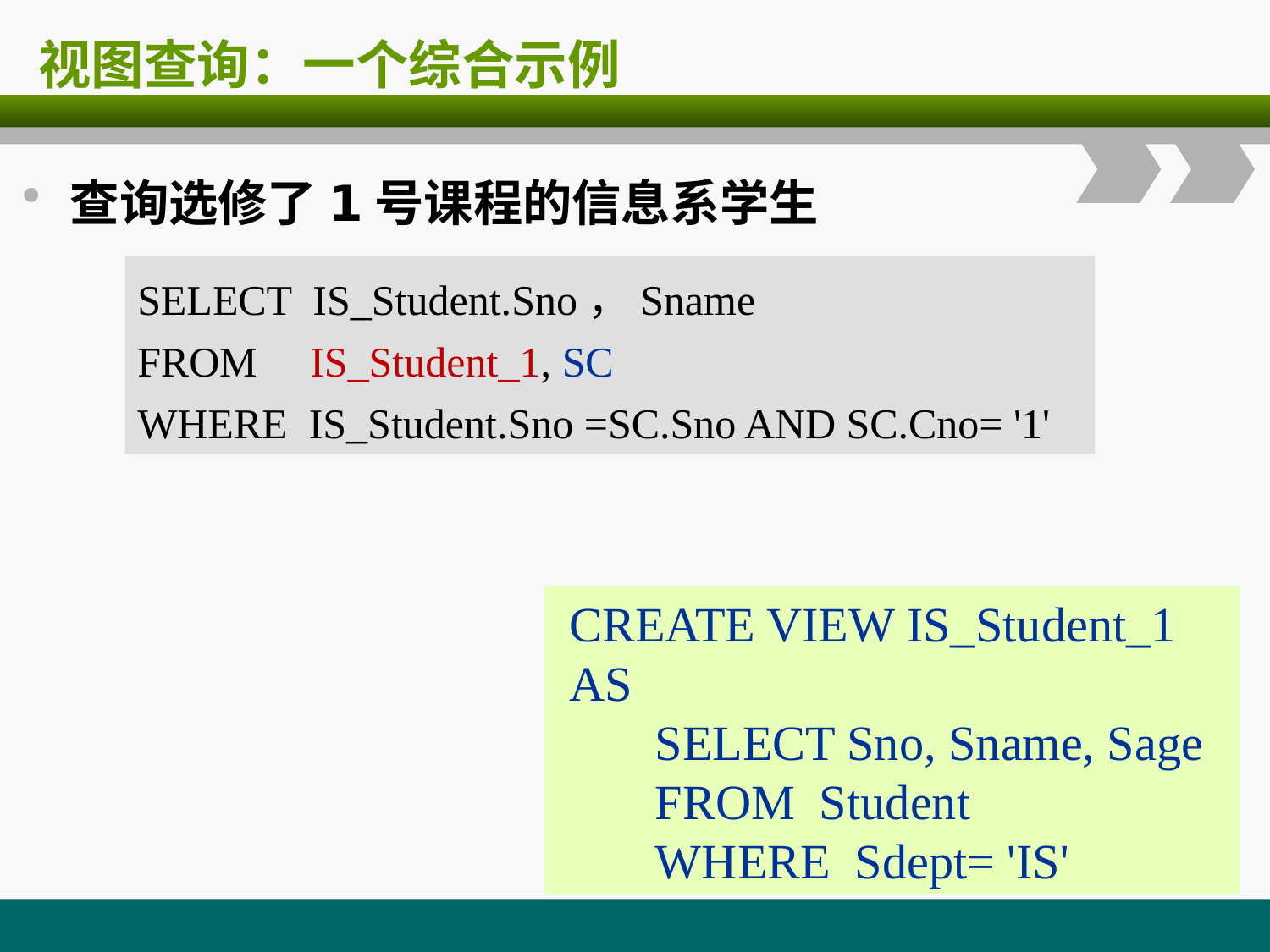

# 视图查询：一个综合示例
查询选修了1号课程的信息系学生
SELECT  IS_Student.Sno，Sname
FROM     IS_Student_1, SC
WHERE  IS_Student.Sno =SC.Sno AND SC.Cno= '1'
 CREATE VIEW IS_Student_1
 AS
        SELECT Sno, Sname, Sage
        FROM  Student
        WHERE  Sdept= 'IS'